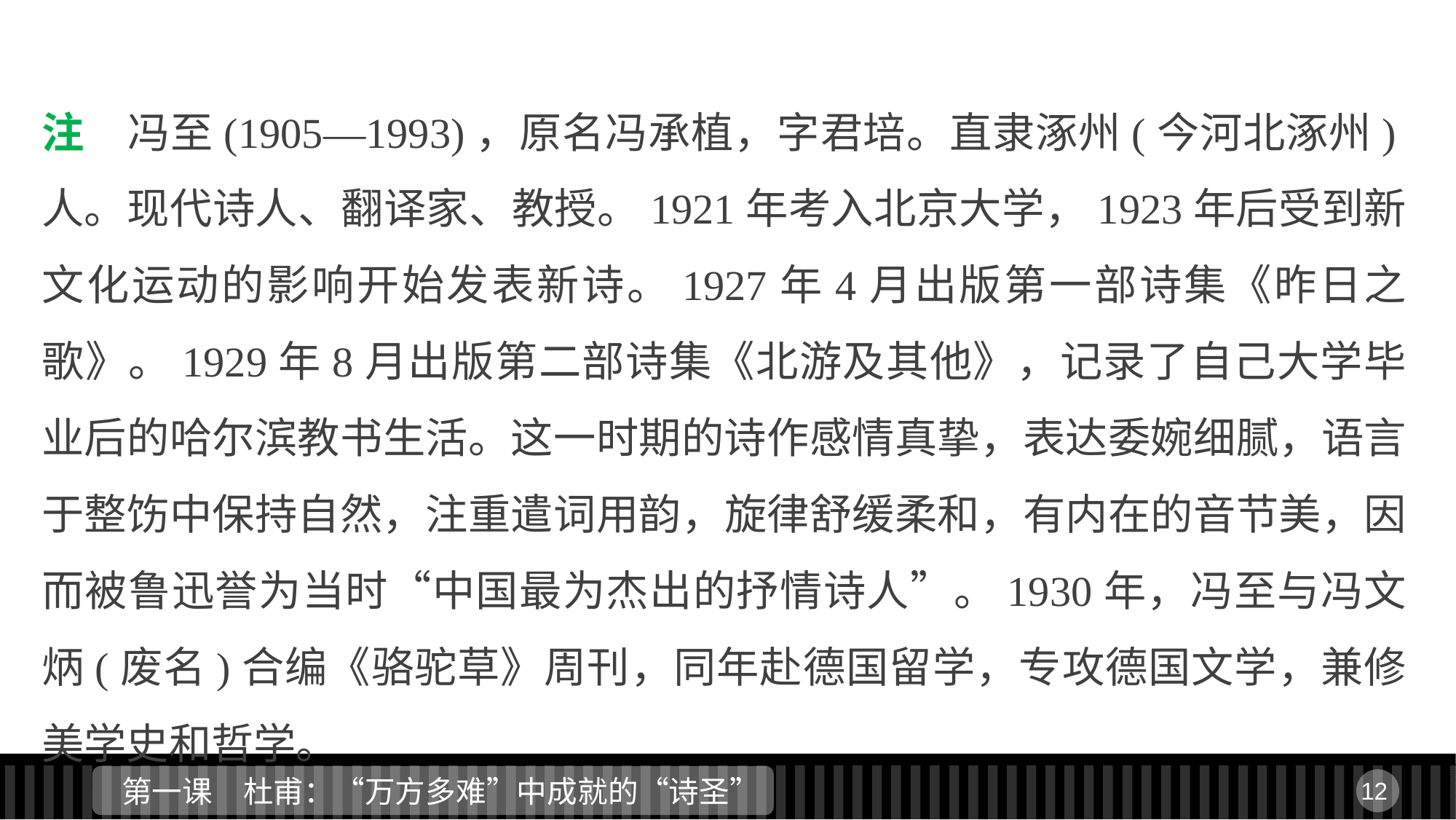

注　冯至(1905—1993)，原名冯承植，字君培。直隶涿州(今河北涿州)人。现代诗人、翻译家、教授。1921年考入北京大学，1923年后受到新文化运动的影响开始发表新诗。1927年4月出版第一部诗集《昨日之歌》。1929年8月出版第二部诗集《北游及其他》，记录了自己大学毕业后的哈尔滨教书生活。这一时期的诗作感情真挚，表达委婉细腻，语言于整饬中保持自然，注重遣词用韵，旋律舒缓柔和，有内在的音节美，因而被鲁迅誉为当时“中国最为杰出的抒情诗人”。1930年，冯至与冯文炳(废名)合编《骆驼草》周刊，同年赴德国留学，专攻德国文学，兼修美学史和哲学。